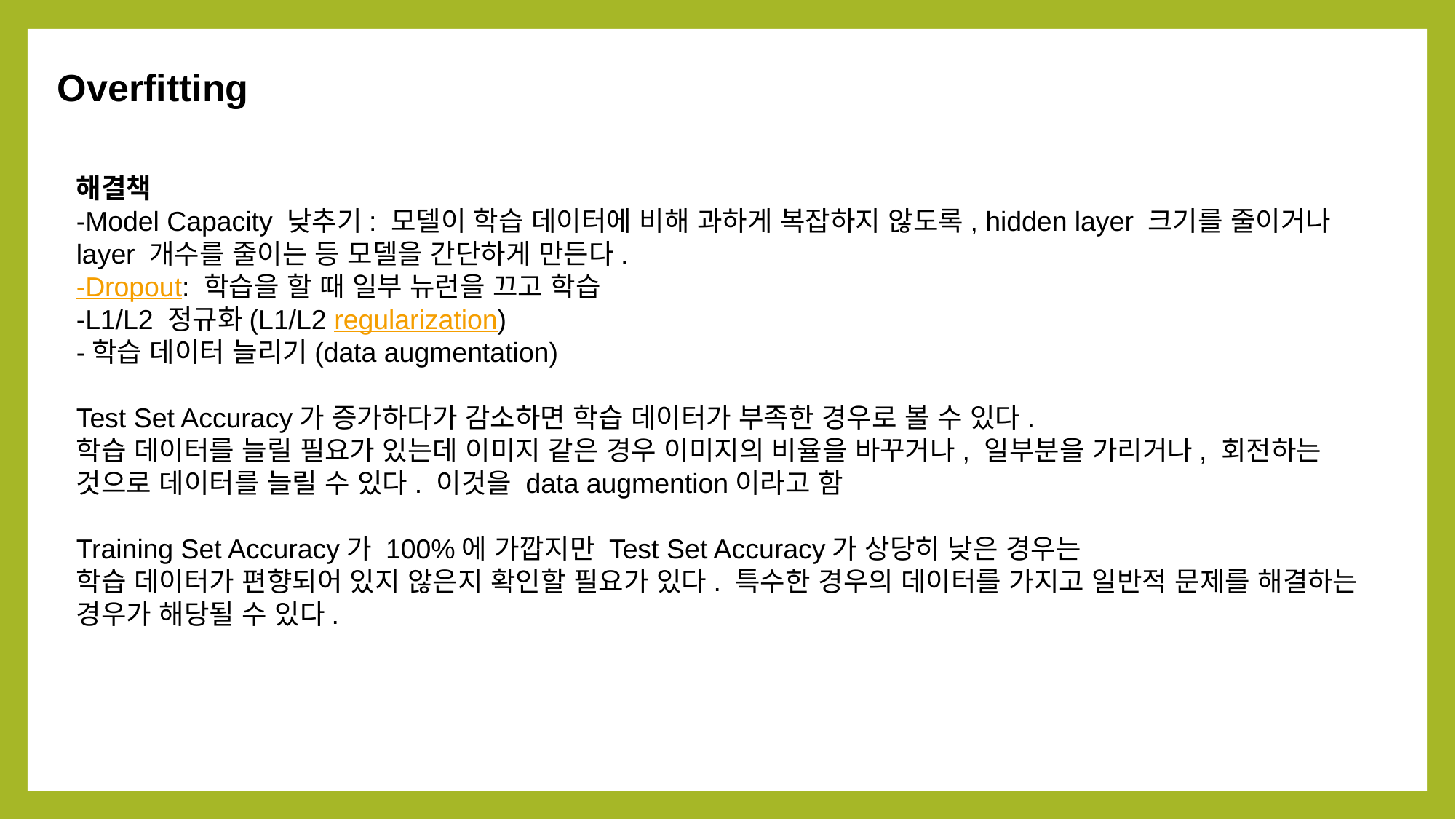

Overfitting
해결책
-Model Capacity 낮추기: 모델이 학습 데이터에 비해 과하게 복잡하지 않도록, hidden layer 크기를 줄이거나 layer 개수를 줄이는 등 모델을 간단하게 만든다.
-Dropout: 학습을 할 때 일부 뉴런을 끄고 학습
-L1/L2 정규화(L1/L2 regularization)
-학습 데이터 늘리기(data augmentation)

Test Set Accuracy가 증가하다가 감소하면 학습 데이터가 부족한 경우로 볼 수 있다.
학습 데이터를 늘릴 필요가 있는데 이미지 같은 경우 이미지의 비율을 바꾸거나, 일부분을 가리거나, 회전하는 것으로 데이터를 늘릴 수 있다. 이것을 data augmention이라고 함

Training Set Accuracy가 100%에 가깝지만 Test Set Accuracy가 상당히 낮은 경우는
학습 데이터가 편향되어 있지 않은지 확인할 필요가 있다. 특수한 경우의 데이터를 가지고 일반적 문제를 해결하는 경우가 해당될 수 있다.